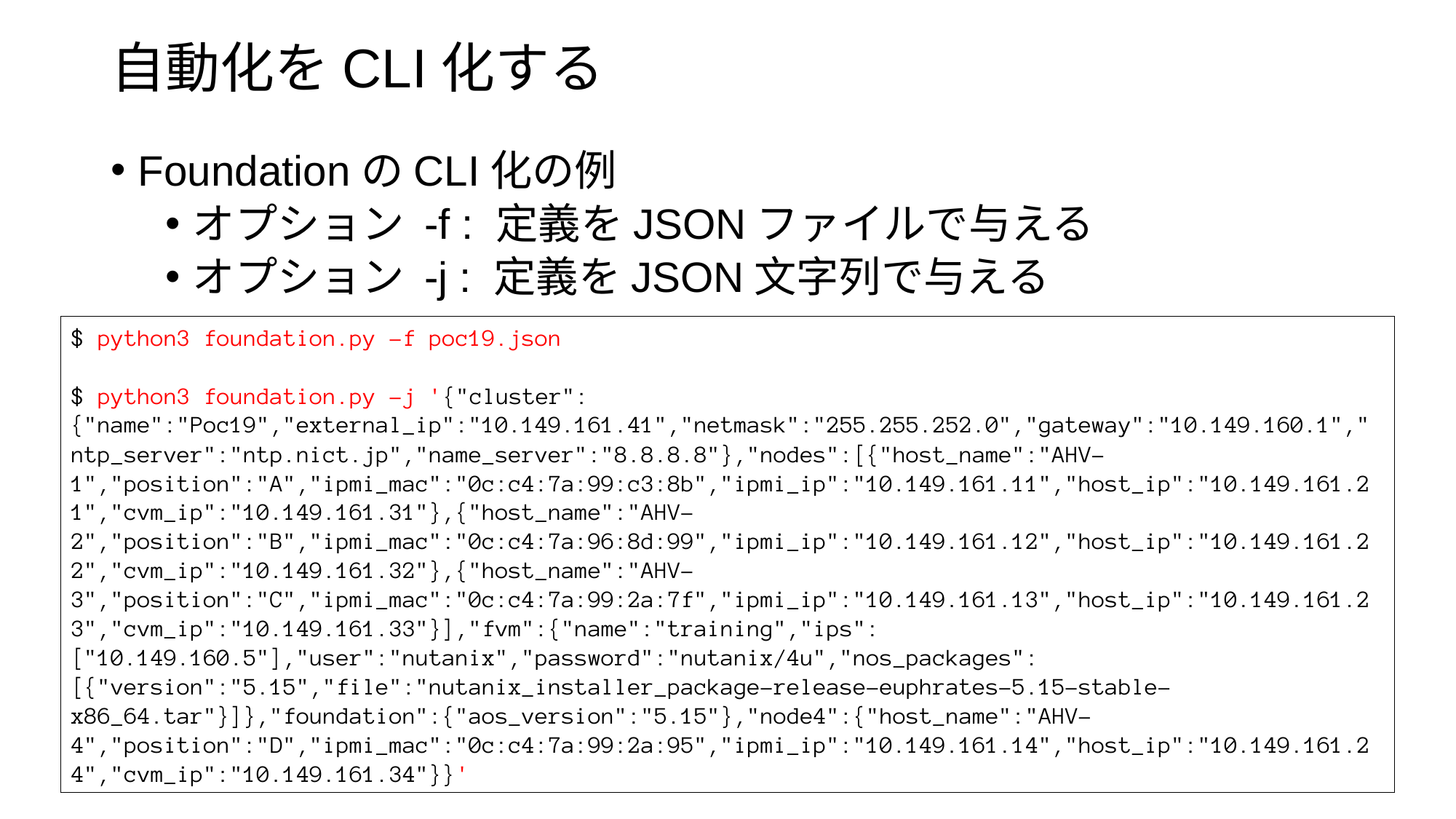

# 自動化をCLI化する
FoundationのCLI化の例
オプション -f : 定義をJSONファイルで与える
オプション -j : 定義をJSON文字列で与える
$ python3 foundation.py -f poc19.json

$ python3 foundation.py -j '{"cluster":{"name":"Poc19","external_ip":"10.149.161.41","netmask":"255.255.252.0","gateway":"10.149.160.1","ntp_server":"ntp.nict.jp","name_server":"8.8.8.8"},"nodes":[{"host_name":"AHV-1","position":"A","ipmi_mac":"0c:c4:7a:99:c3:8b","ipmi_ip":"10.149.161.11","host_ip":"10.149.161.21","cvm_ip":"10.149.161.31"},{"host_name":"AHV-2","position":"B","ipmi_mac":"0c:c4:7a:96:8d:99","ipmi_ip":"10.149.161.12","host_ip":"10.149.161.22","cvm_ip":"10.149.161.32"},{"host_name":"AHV-3","position":"C","ipmi_mac":"0c:c4:7a:99:2a:7f","ipmi_ip":"10.149.161.13","host_ip":"10.149.161.23","cvm_ip":"10.149.161.33"}],"fvm":{"name":"training","ips":["10.149.160.5"],"user":"nutanix","password":"nutanix/4u","nos_packages":[{"version":"5.15","file":"nutanix_installer_package-release-euphrates-5.15-stable-x86_64.tar"}]},"foundation":{"aos_version":"5.15"},"node4":{"host_name":"AHV-4","position":"D","ipmi_mac":"0c:c4:7a:99:2a:95","ipmi_ip":"10.149.161.14","host_ip":"10.149.161.24","cvm_ip":"10.149.161.34"}}'